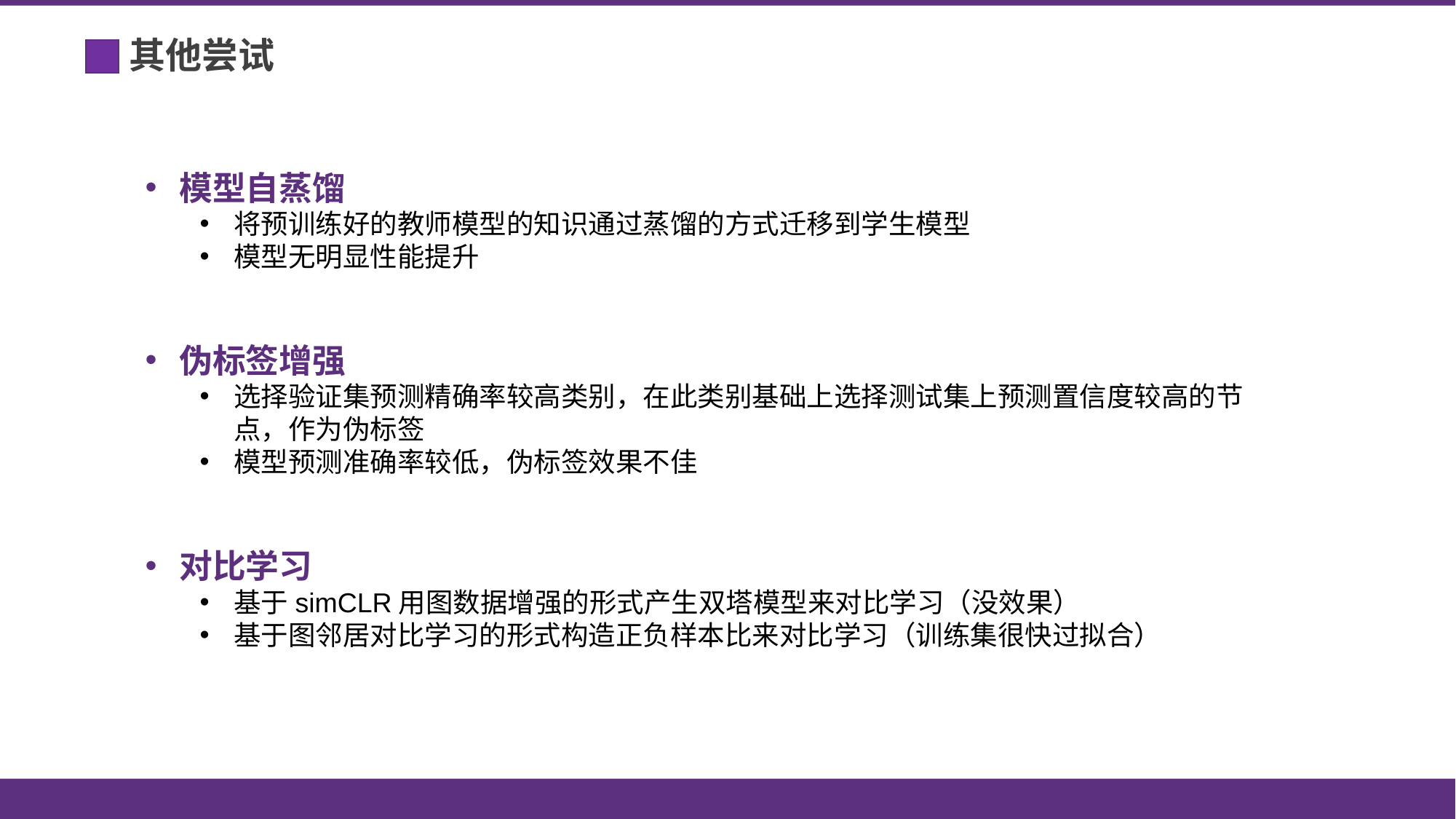

其他尝试

模型自蒸馏
将预训练好的教师模型的知识通过蒸馏的方式迁移到学生模型
模型无明显性能提升
伪标签增强
选择验证集预测精确率较高类别，在此类别基础上选择测试集上预测置信度较高的节点，作为伪标签
模型预测准确率较低，伪标签效果不佳
对比学习
基于simCLR用图数据增强的形式产生双塔模型来对比学习（没效果）
基于图邻居对比学习的形式构造正负样本比来对比学习（训练集很快过拟合）